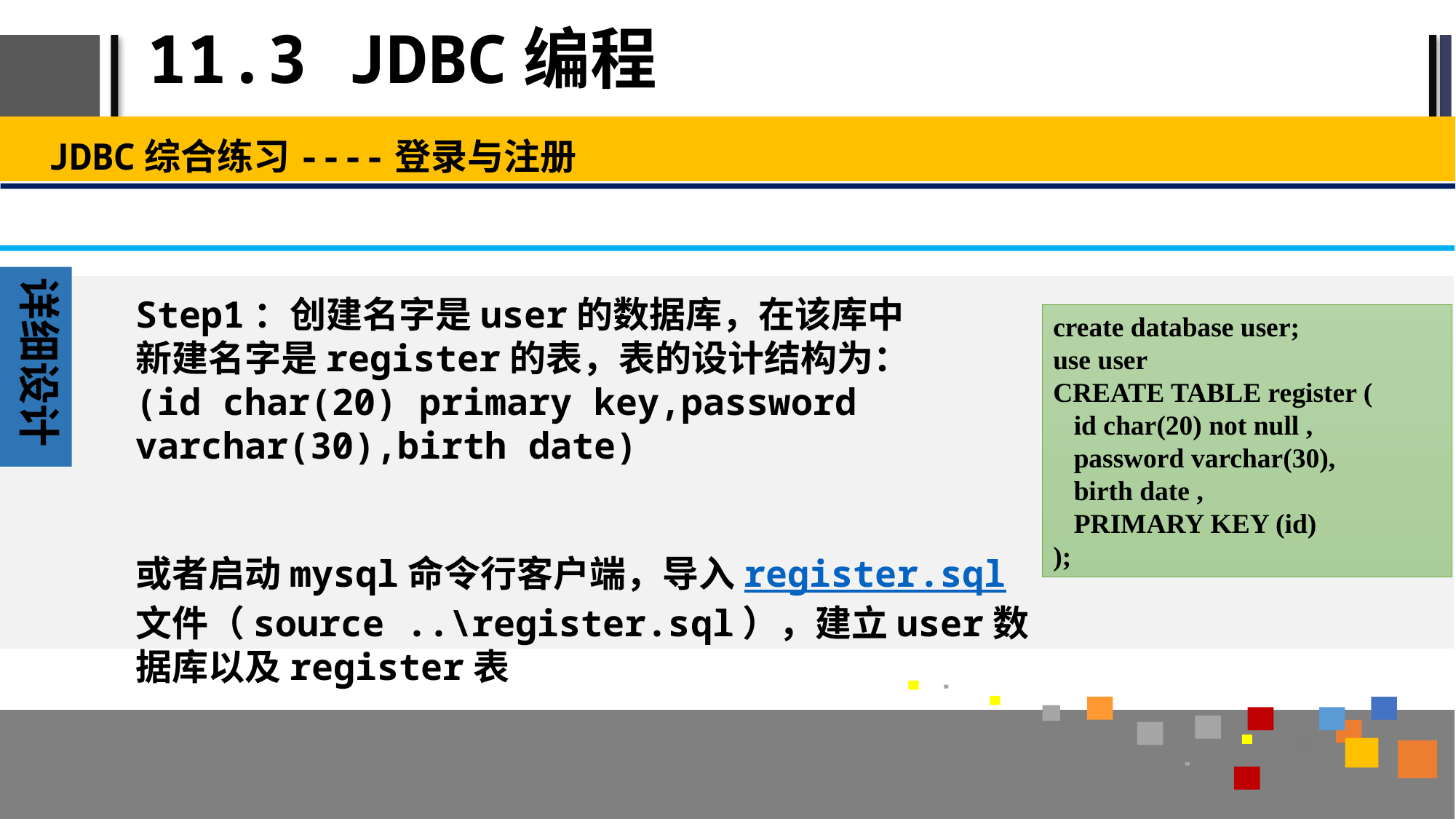

# 11.3 JDBC编程

JDBC综合练习----登录与注册

详细设计

Step1：创建名字是user的数据库，在该库中新建名字是register的表，表的设计结构为：
(id char(20) primary key,password varchar(30),birth date)
create database user;
use user
CREATE TABLE register (
   id char(20) not null ,
   password varchar(30),
   birth date ,
   PRIMARY KEY (id)
);

或者启动mysql命令行客户端，导入register.sql文件（source ..\register.sql），建立user数据库以及register表